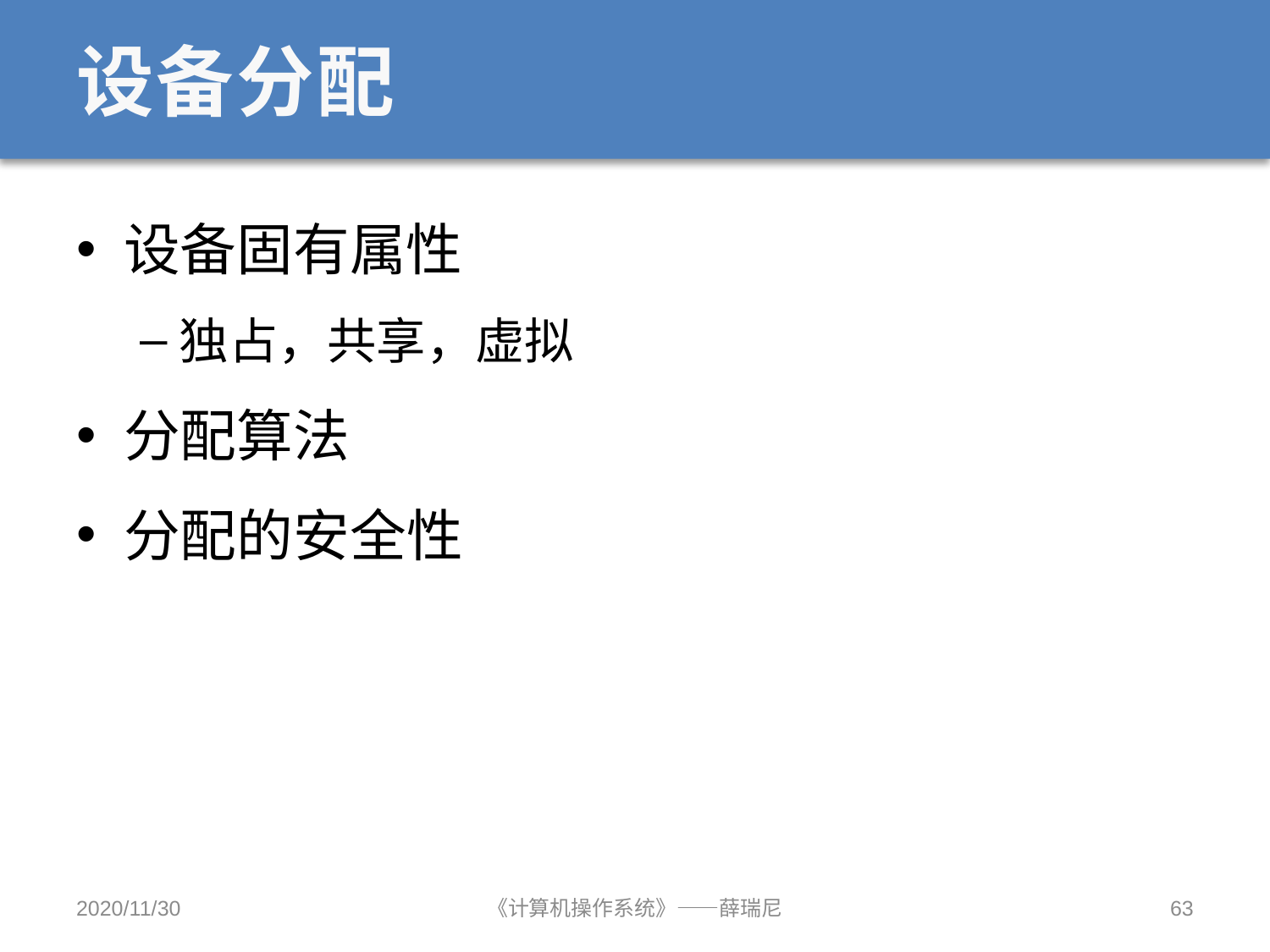

# 设备分配
设备固有属性
独占，共享，虚拟
分配算法
分配的安全性
2020/11/30
《计算机操作系统》——薛瑞尼
63